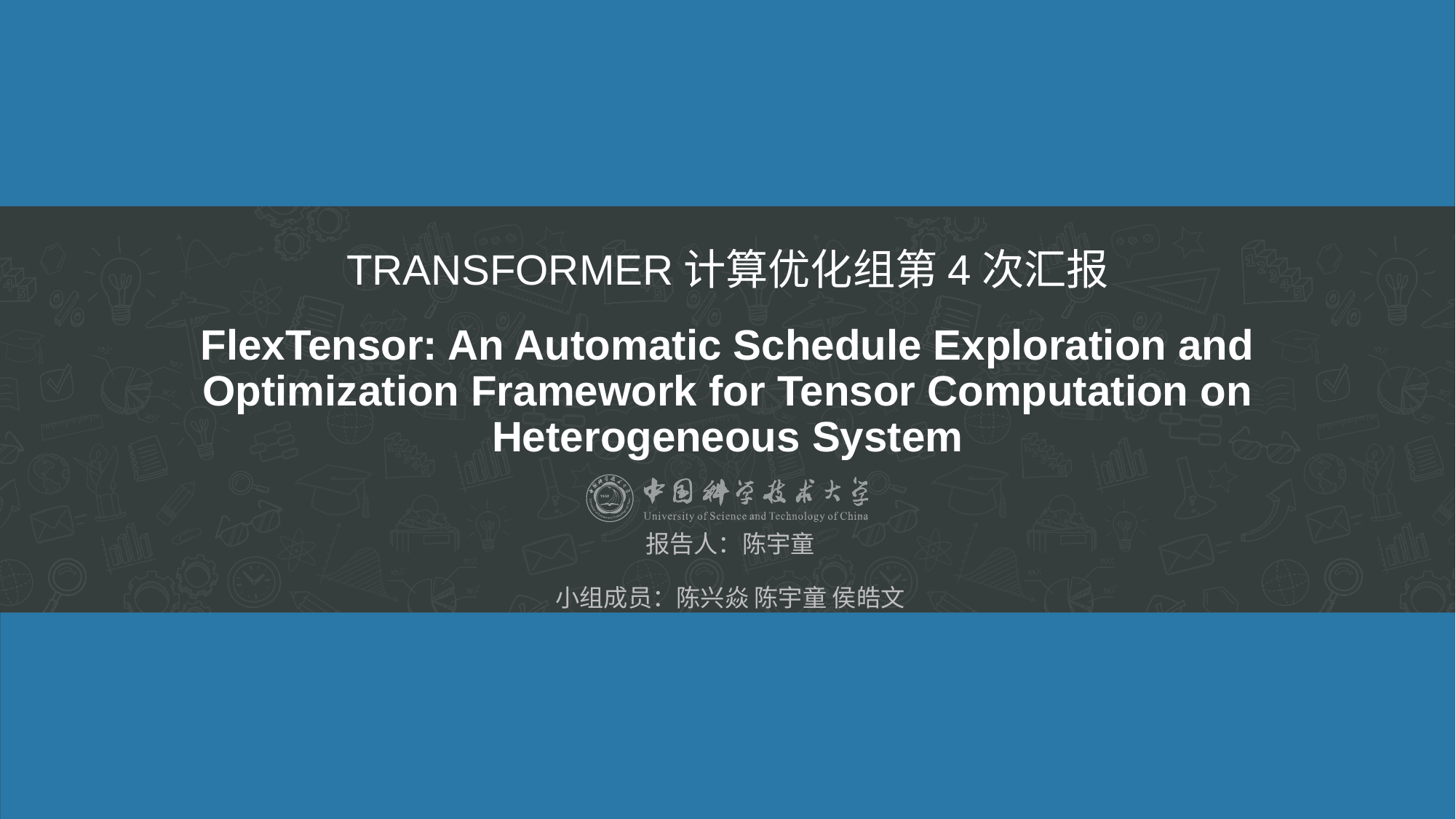

Transformer计算优化组第4次汇报
# FlexTensor: An Automatic Schedule Exploration and Optimization Framework for Tensor Computation on Heterogeneous System
报告人：陈宇童
小组成员：陈兴焱 陈宇童 侯皓文